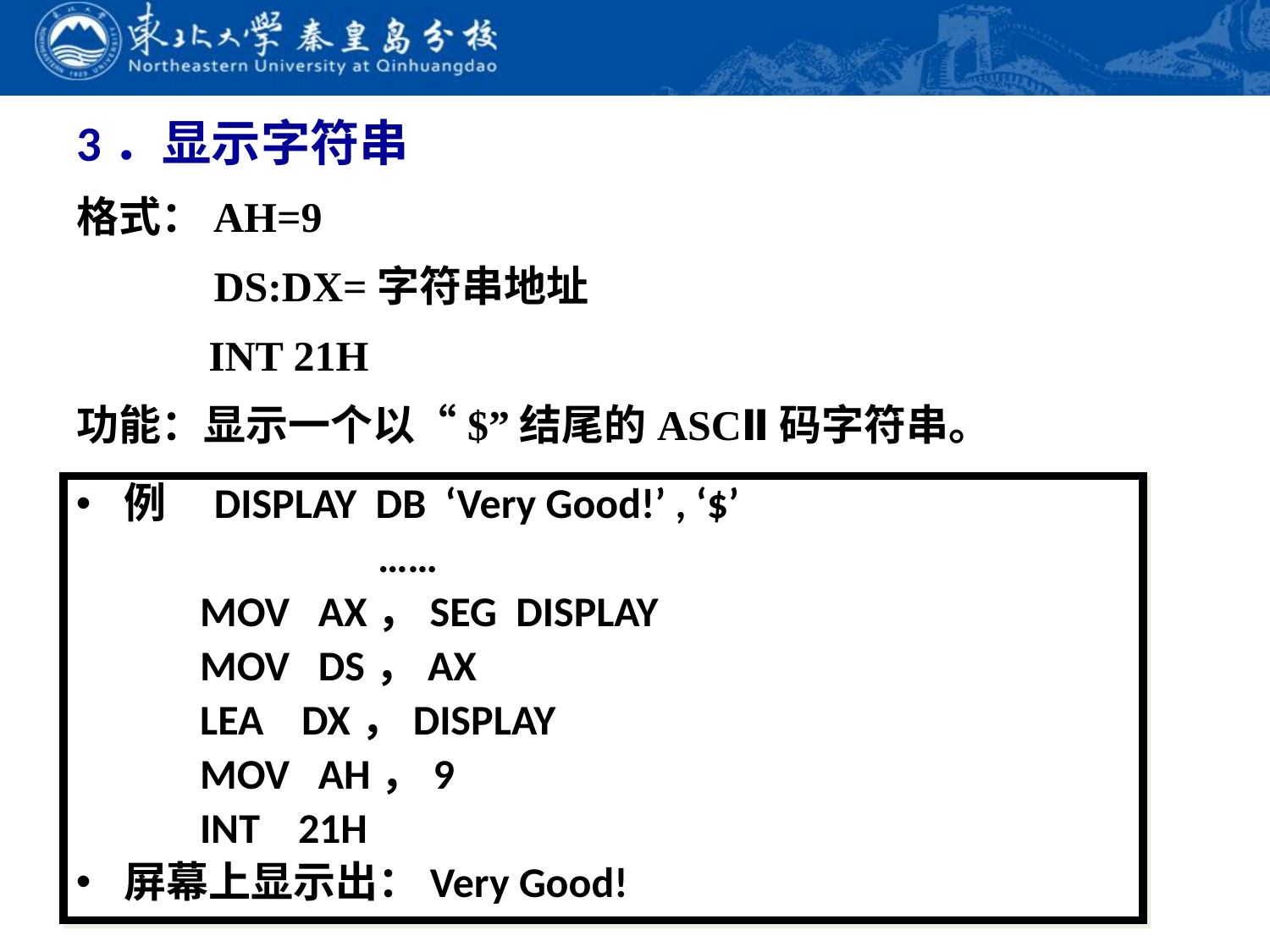

3．显示字符串
格式：AH=9
             DS:DX=字符串地址
	        INT 21H
功能：显示一个以“$”结尾的ASCⅡ码字符串。
例    DISPLAY  DB  ‘Very Good!’ , ‘$’
			……
	        MOV   AX，SEG  DISPLAY
	        MOV   DS，AX
	        LEA    DX，DISPLAY
	        MOV   AH，9
	        INT    21H
屏幕上显示出：Very Good!